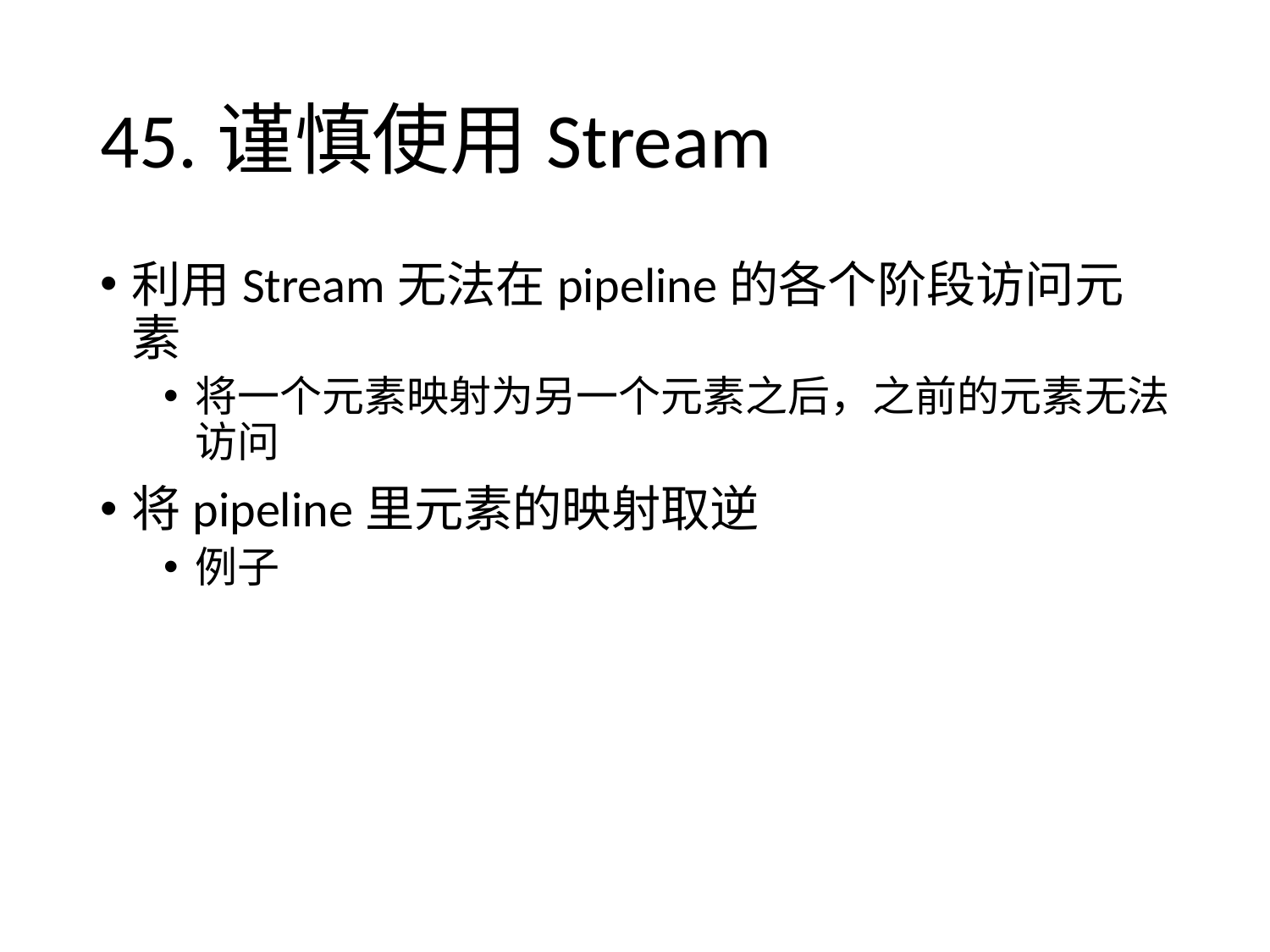

# 45.谨慎使用Stream
利用Stream无法在pipeline的各个阶段访问元素
将一个元素映射为另一个元素之后，之前的元素无法访问
将pipeline里元素的映射取逆
例子